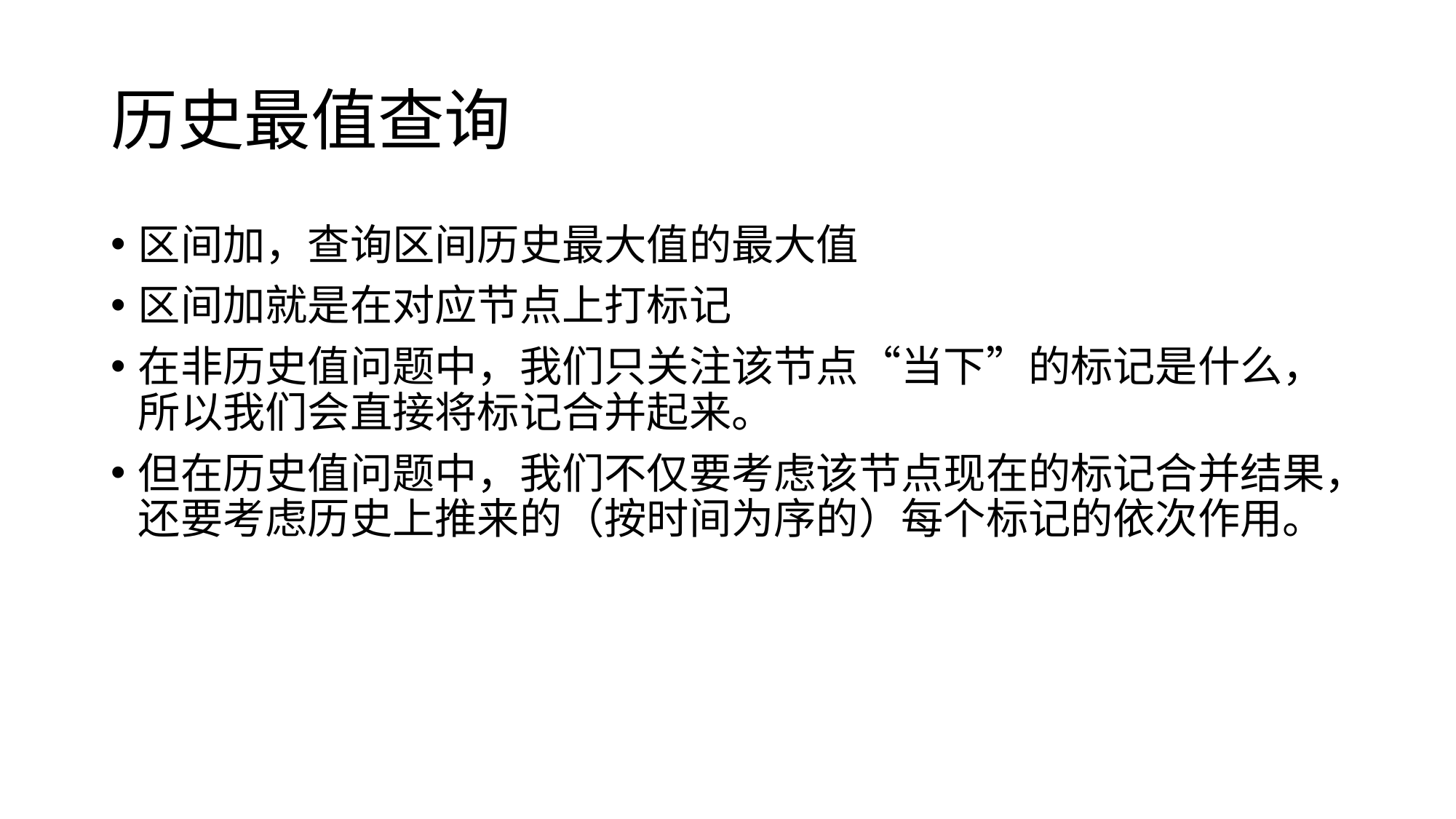

# 历史最值查询
区间加，查询区间历史最大值的最大值
区间加就是在对应节点上打标记
在非历史值问题中，我们只关注该节点“当下”的标记是什么，所以我们会直接将标记合并起来。
但在历史值问题中，我们不仅要考虑该节点现在的标记合并结果，还要考虑历史上推来的（按时间为序的）每个标记的依次作用。